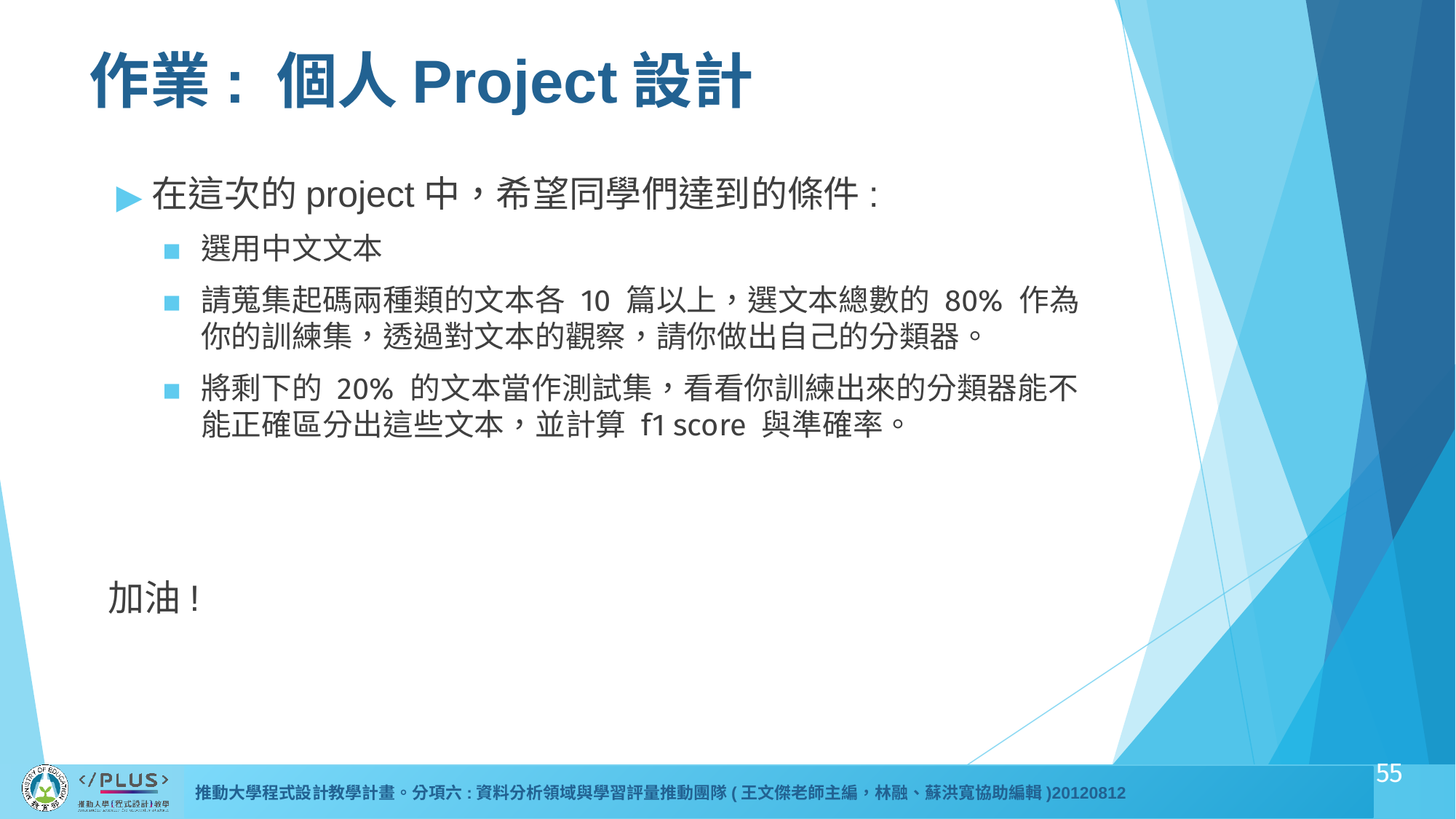

# 作業: 個人Project設計
在這次的project中，希望同學們達到的條件:
選用中文文本
請蒐集起碼兩種類的文本各 10 篇以上，選文本總數的 80% 作為你的訓練集，透過對文本的觀察，請你做出自己的分類器。
將剩下的 20% 的文本當作測試集，看看你訓練出來的分類器能不能正確區分出這些文本，並計算 f1 score 與準確率。

加油!

55